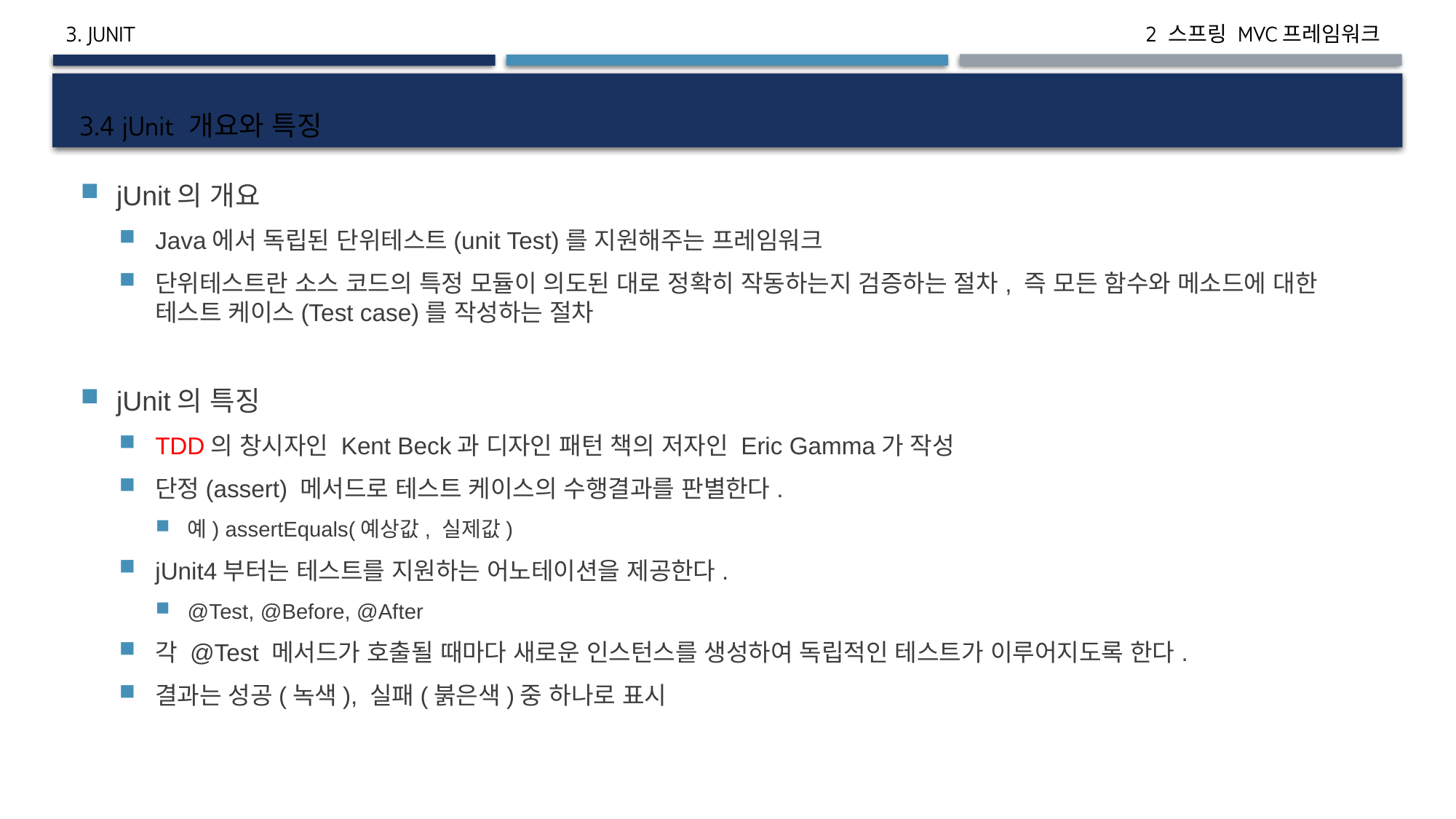

3. JUNIT
# 3.4 jUnit 개요와 특징
jUnit의 개요
Java에서 독립된 단위테스트(unit Test)를 지원해주는 프레임워크
단위테스트란 소스 코드의 특정 모듈이 의도된 대로 정확히 작동하는지 검증하는 절차, 즉 모든 함수와 메소드에 대한 테스트 케이스(Test case)를 작성하는 절차

jUnit의 특징
TDD의 창시자인 Kent Beck과 디자인 패턴 책의 저자인 Eric Gamma가 작성
단정(assert) 메서드로 테스트 케이스의 수행결과를 판별한다.
예) assertEquals(예상값, 실제값)
jUnit4부터는 테스트를 지원하는 어노테이션을 제공한다.
@Test, @Before, @After
각 @Test 메서드가 호출될 때마다 새로운 인스턴스를 생성하여 독립적인 테스트가 이루어지도록 한다.
결과는 성공(녹색), 실패(붉은색)중 하나로 표시